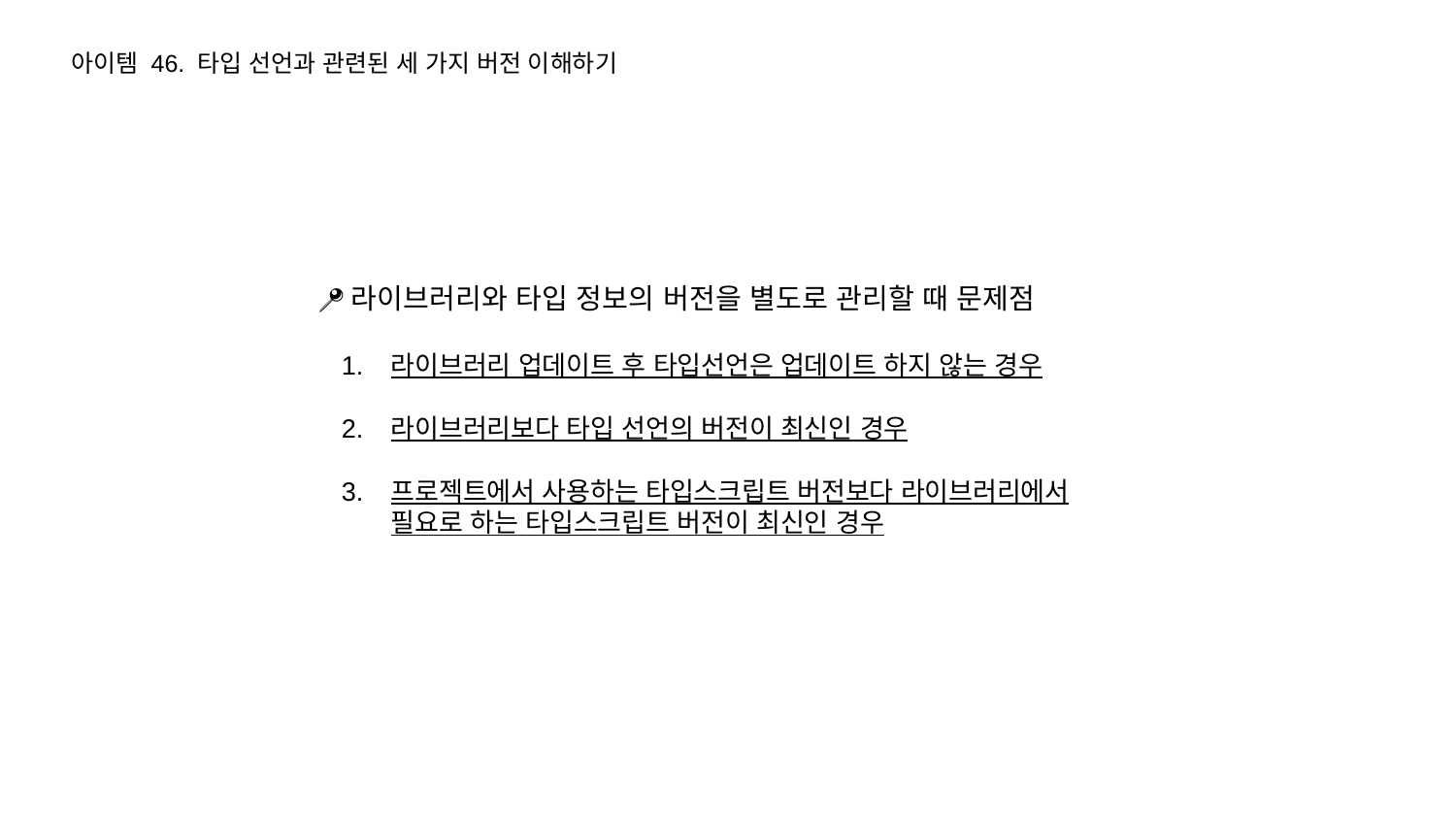

아이템 46. 타입 선언과 관련된 세 가지 버전 이해하기
📍라이브러리와 타입 정보의 버전을 별도로 관리할 때 문제점

라이브러리 업데이트 후 타입선언은 업데이트 하지 않는 경우

라이브러리보다 타입 선언의 버전이 최신인 경우

프로젝트에서 사용하는 타입스크립트 버전보다 라이브러리에서 필요로 하는 타입스크립트 버전이 최신인 경우